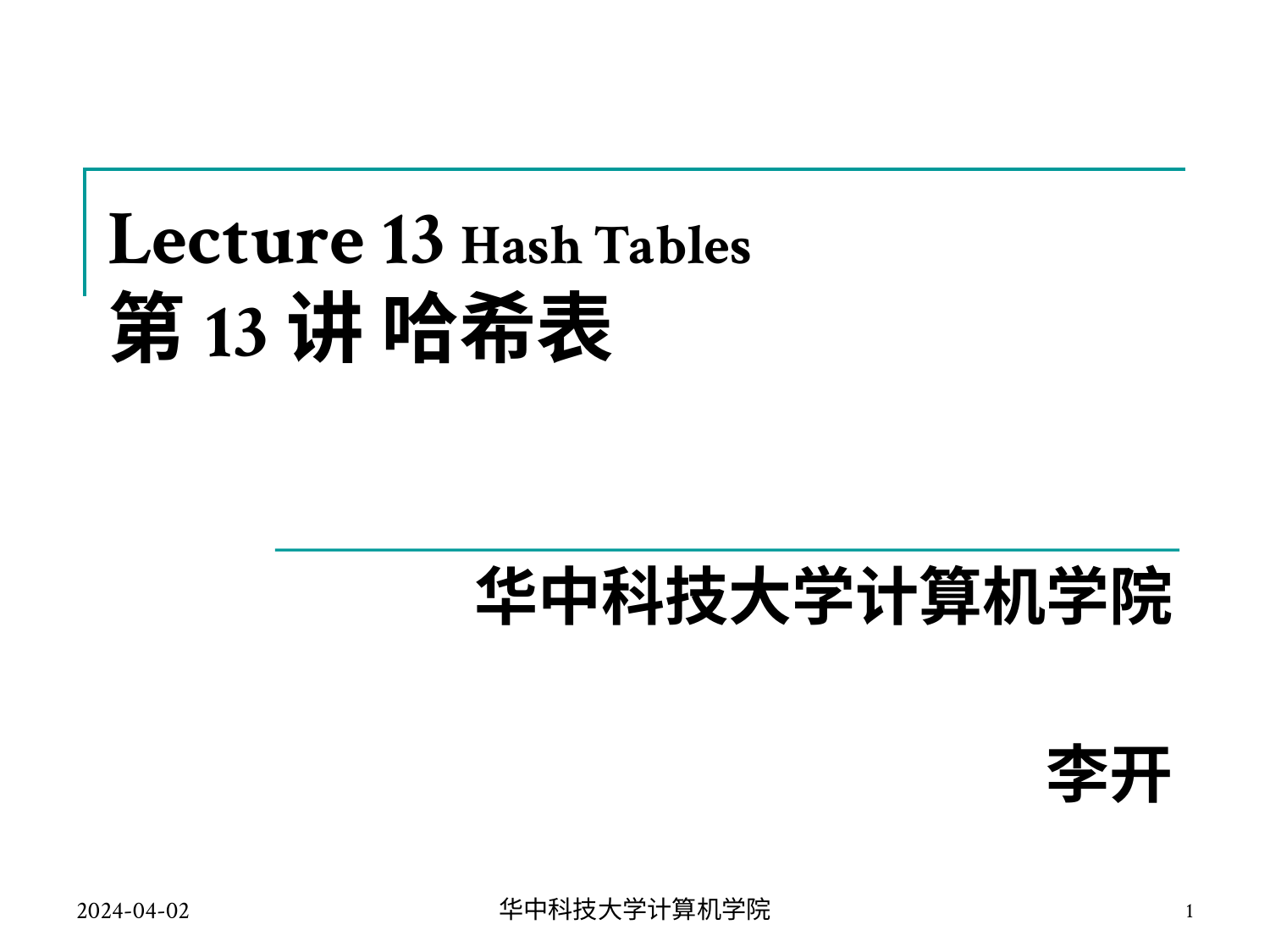

# Lecture 13 Hash Tables 第13讲 哈希表
华中科技大学计算机学院

李开
2024-04-02
华中科技大学计算机学院
1